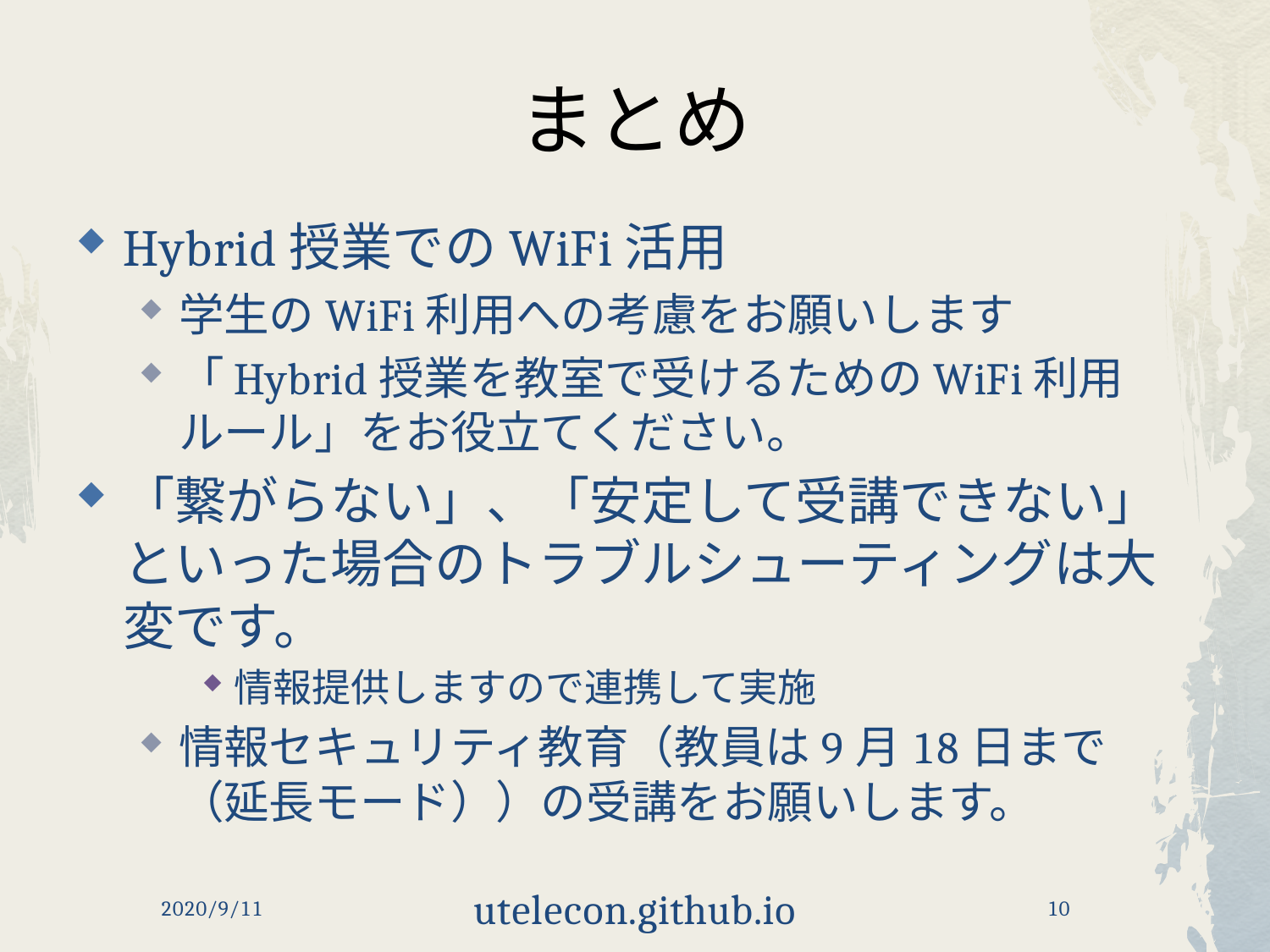

# まとめ
Hybrid授業でのWiFi活用
学生のWiFi利用への考慮をお願いします
「Hybrid授業を教室で受けるためのWiFi利用ルール」をお役立てください。
「繋がらない」、「安定して受講できない」といった場合のトラブルシューティングは大変です。
情報提供しますので連携して実施
情報セキュリティ教育（教員は9月18日まで（延長モード））の受講をお願いします。
2020/9/11
utelecon.github.io
10